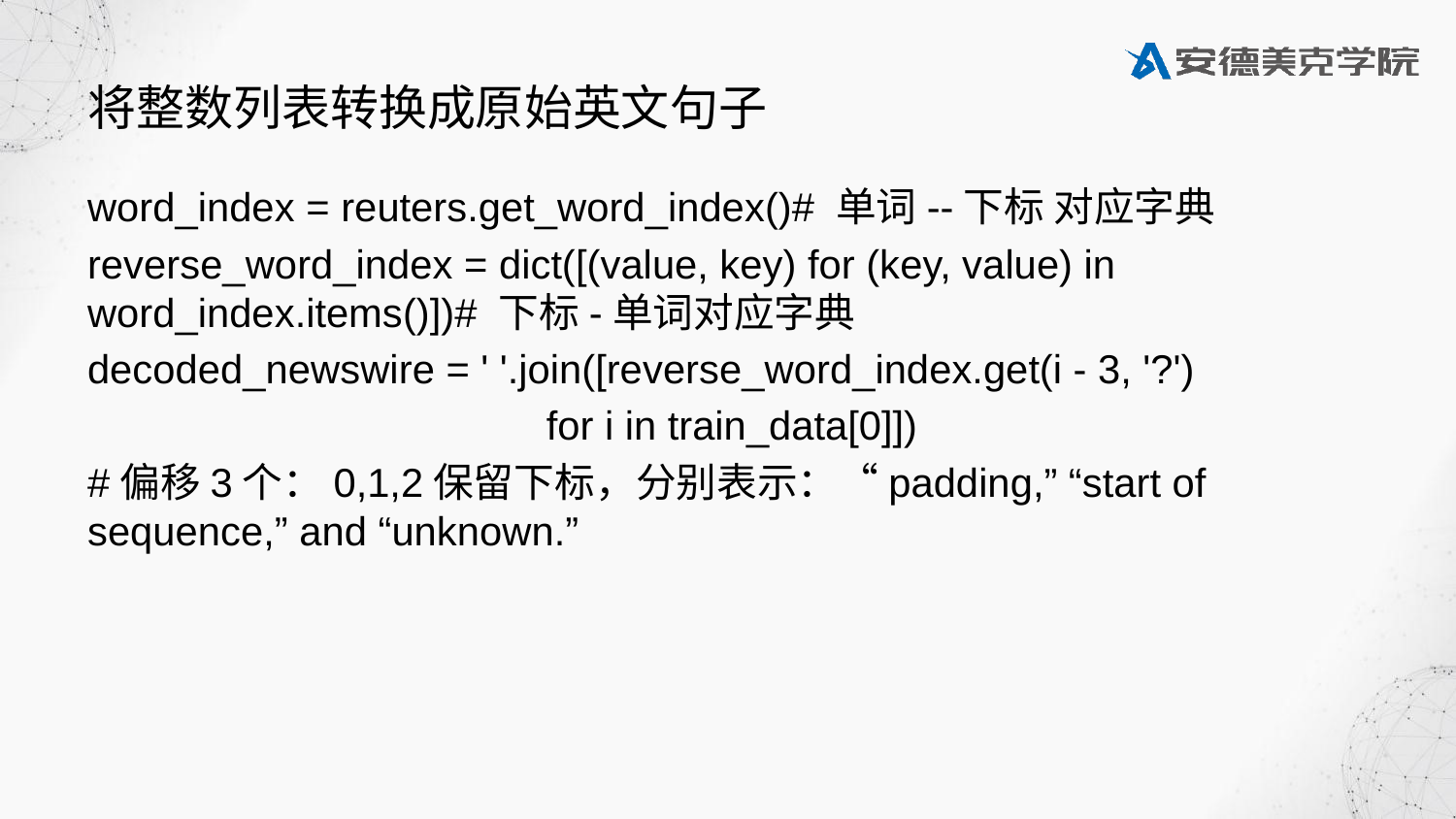

# 将整数列表转换成原始英文句子
word_index = reuters.get_word_index()# 单词--下标 对应字典
reverse_word_index = dict([(value, key) for (key, value) in word_index.items()])# 下标-单词对应字典
decoded_newswire = ' '.join([reverse_word_index.get(i - 3, '?')
			  for i in train_data[0]])
#偏移3个：0,1,2保留下标，分别表示：“padding,” “start of sequence,” and “unknown.”